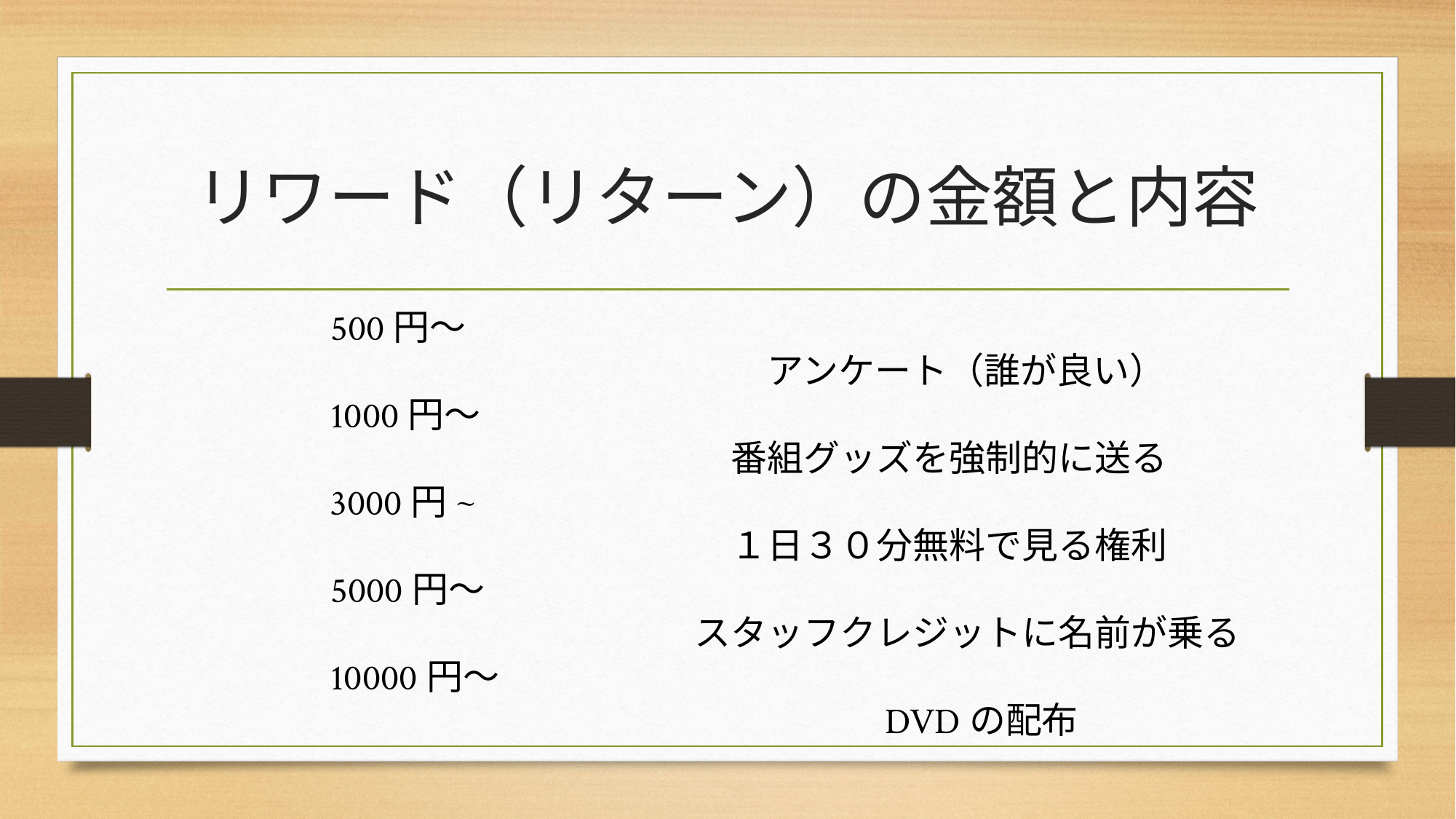

# リワード（リターン）の金額と内容
500円～
　　　　　　　　　　　　アンケート（誰が良い）
1000円～
　　　　　　　　　　　番組グッズを強制的に送る
3000円~
　　　　　　　　　　　１日３０分無料で見る権利
5000円～
　　　　　　　　　　スタッフクレジットに名前が乗る
10000円～
　　　　　　　　　　　　　　　DVDの配布